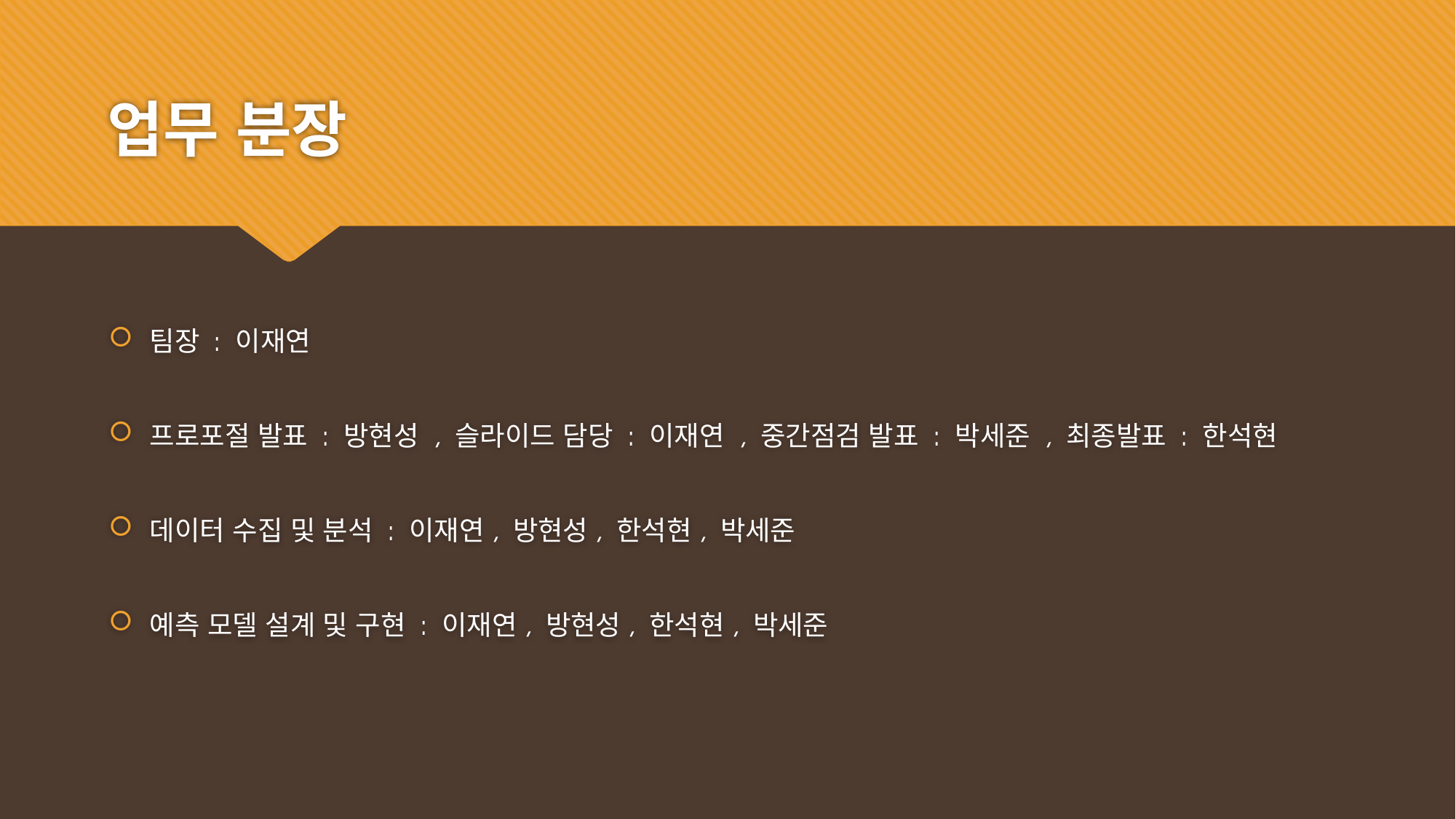

# 업무 분장
팀장 : 이재연

프로포절 발표 : 방현성 , 슬라이드 담당 : 이재연 , 중간점검 발표 : 박세준 , 최종발표 : 한석현

데이터 수집 및 분석 : 이재연, 방현성, 한석현, 박세준

예측 모델 설계 및 구현 : 이재연, 방현성, 한석현, 박세준